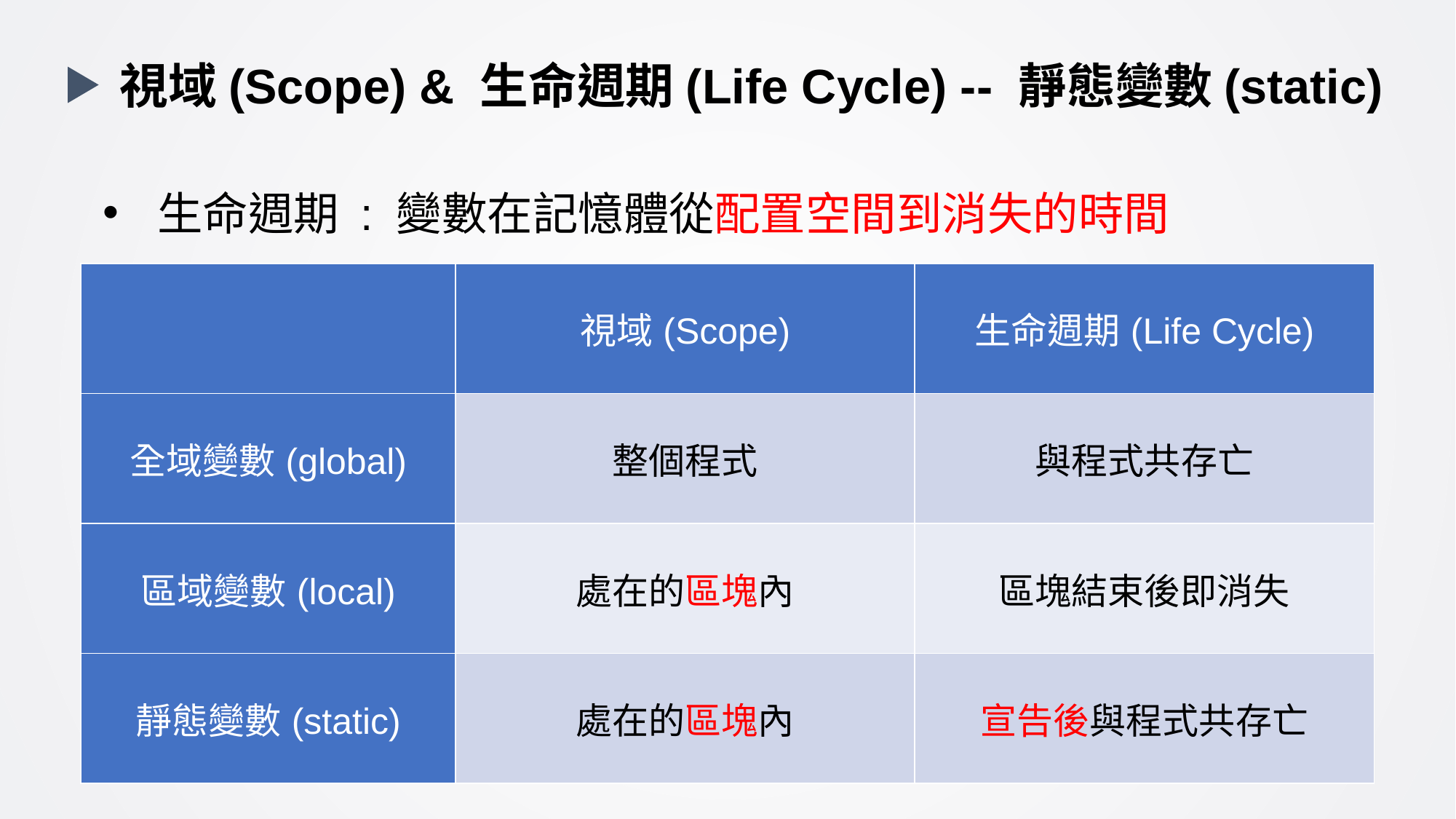

視域(Scope) & 生命週期(Life Cycle) -- 靜態變數(static)

生命週期 : 變數在記憶體從配置空間到消失的時間
|  | 視域(Scope) | 生命週期(Life Cycle) |
| --- | --- | --- |
| 全域變數(global) | 整個程式 | 與程式共存亡 |
| 區域變數(local) | 處在的區塊內 | 區塊結束後即消失 |
| 靜態變數(static) | 處在的區塊內 | 宣告後與程式共存亡 |